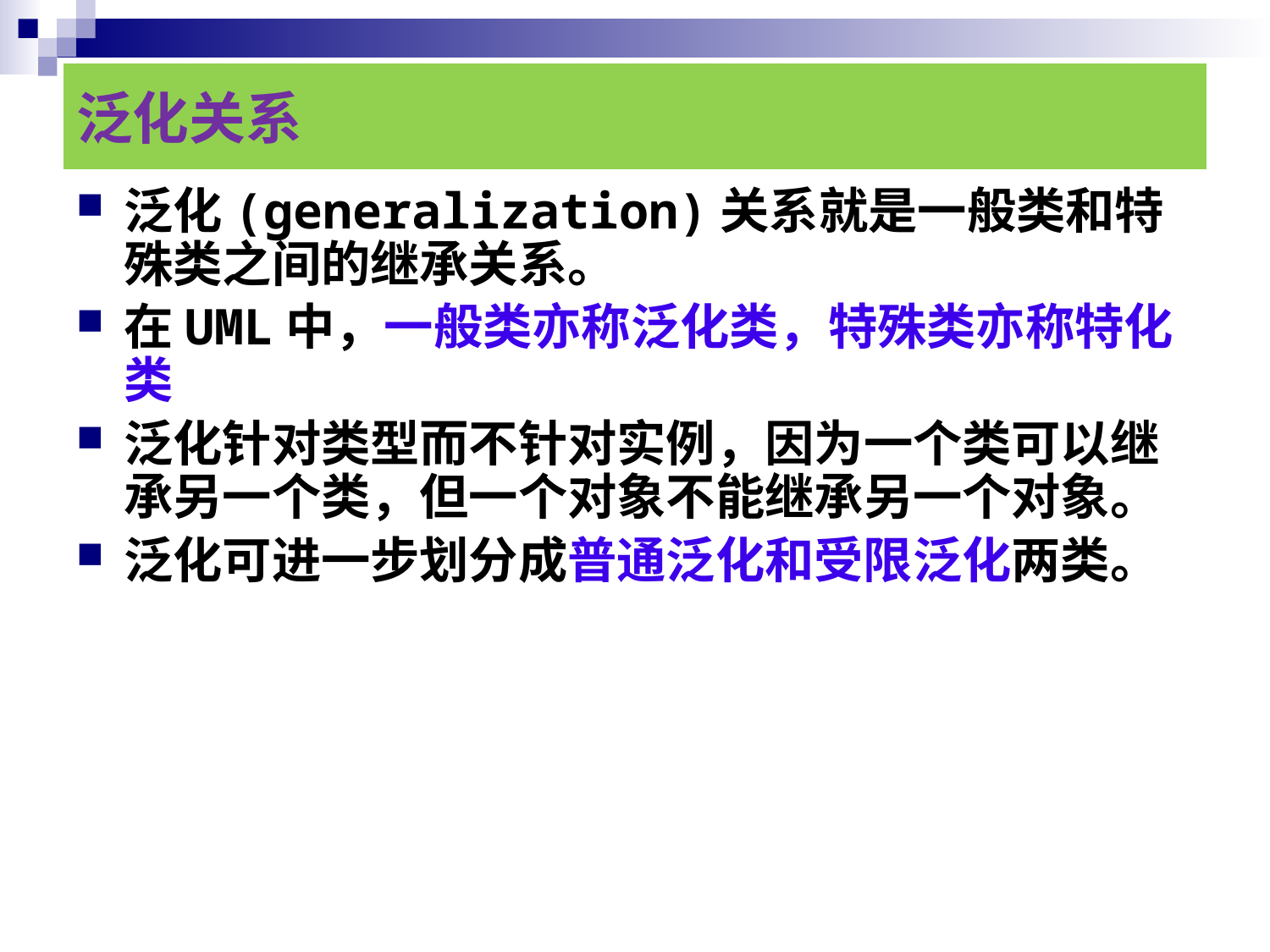

# 泛化关系
泛化(generalization)关系就是一般类和特殊类之间的继承关系。
在UML中，一般类亦称泛化类，特殊类亦称特化类
泛化针对类型而不针对实例，因为一个类可以继承另一个类，但一个对象不能继承另一个对象。
泛化可进一步划分成普通泛化和受限泛化两类。